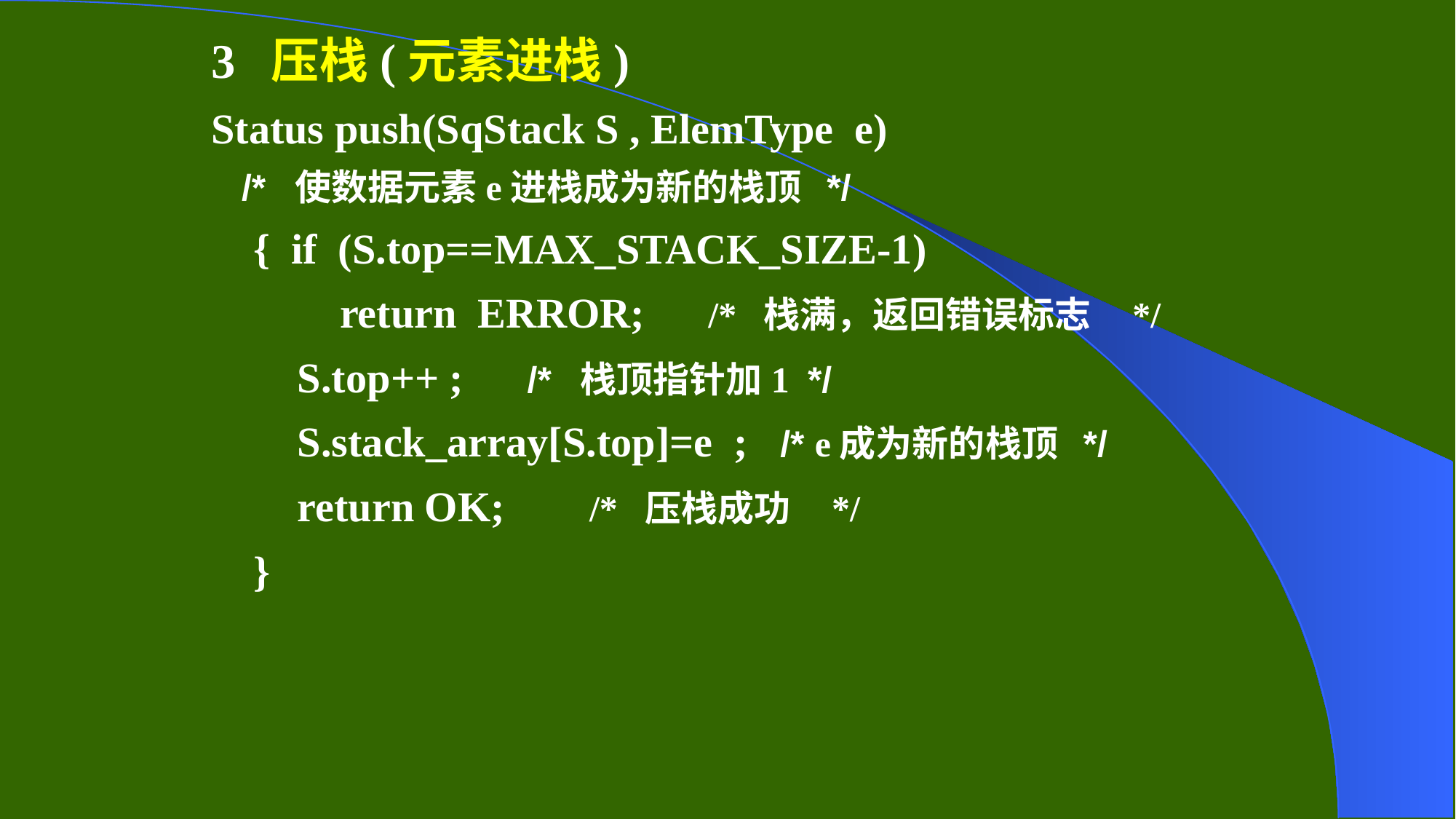

# 3  压栈(元素进栈)
Status push(SqStack S , ElemType  e)
   /*  使数据元素e进栈成为新的栈顶  */
{  if  (S.top==MAX_STACK_SIZE-1)
return  ERROR;      /*  栈满，返回错误标志    */
S.top++ ;      /*  栈顶指针加1  */
S.stack_array[S.top]=e  ;   /* e成为新的栈顶  */
return OK;        /*  压栈成功    */
}